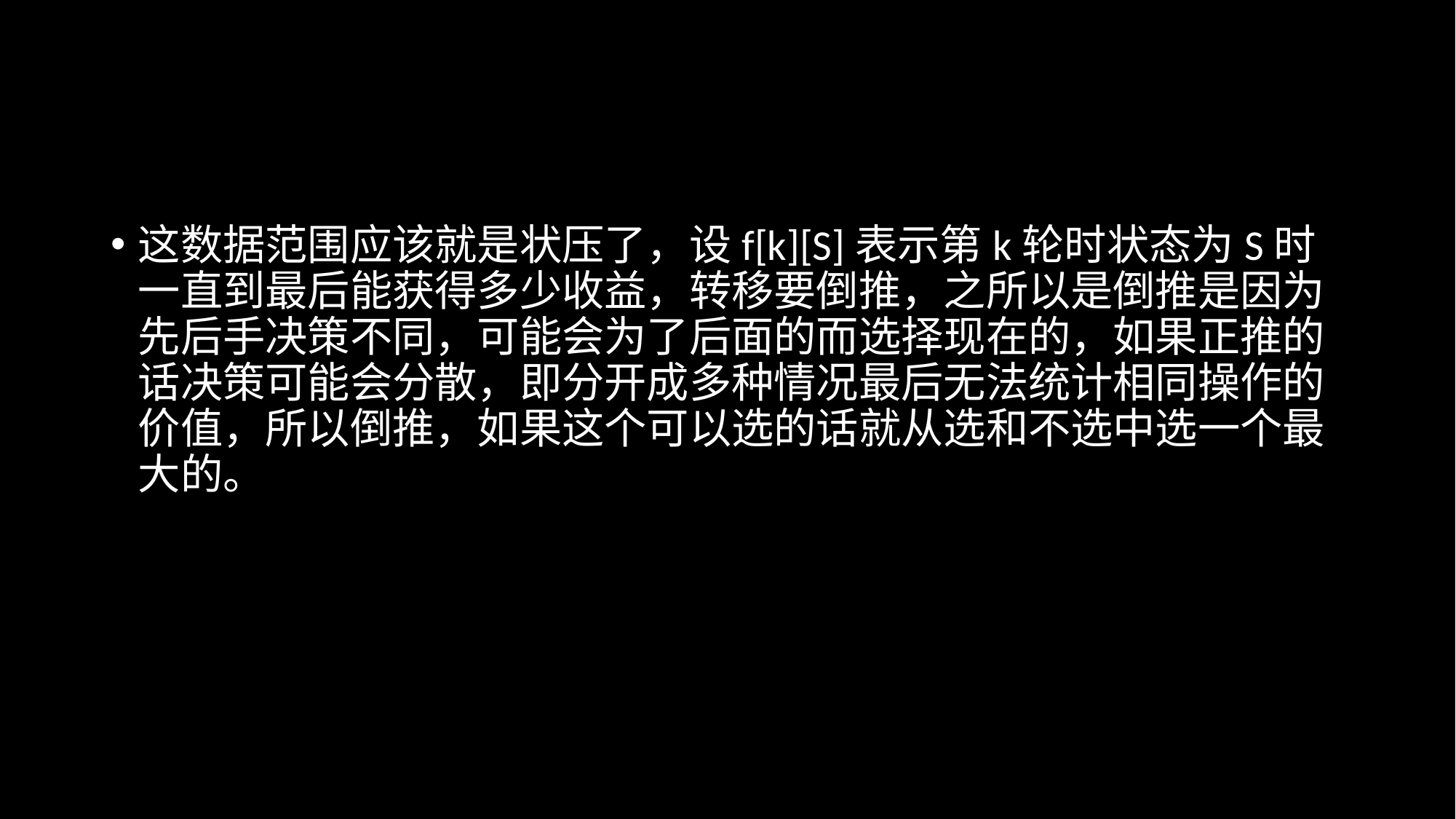

#
这数据范围应该就是状压了，设f[k][S]表示第k轮时状态为S时一直到最后能获得多少收益，转移要倒推，之所以是倒推是因为先后手决策不同，可能会为了后面的而选择现在的，如果正推的话决策可能会分散，即分开成多种情况最后无法统计相同操作的价值，所以倒推，如果这个可以选的话就从选和不选中选一个最大的。